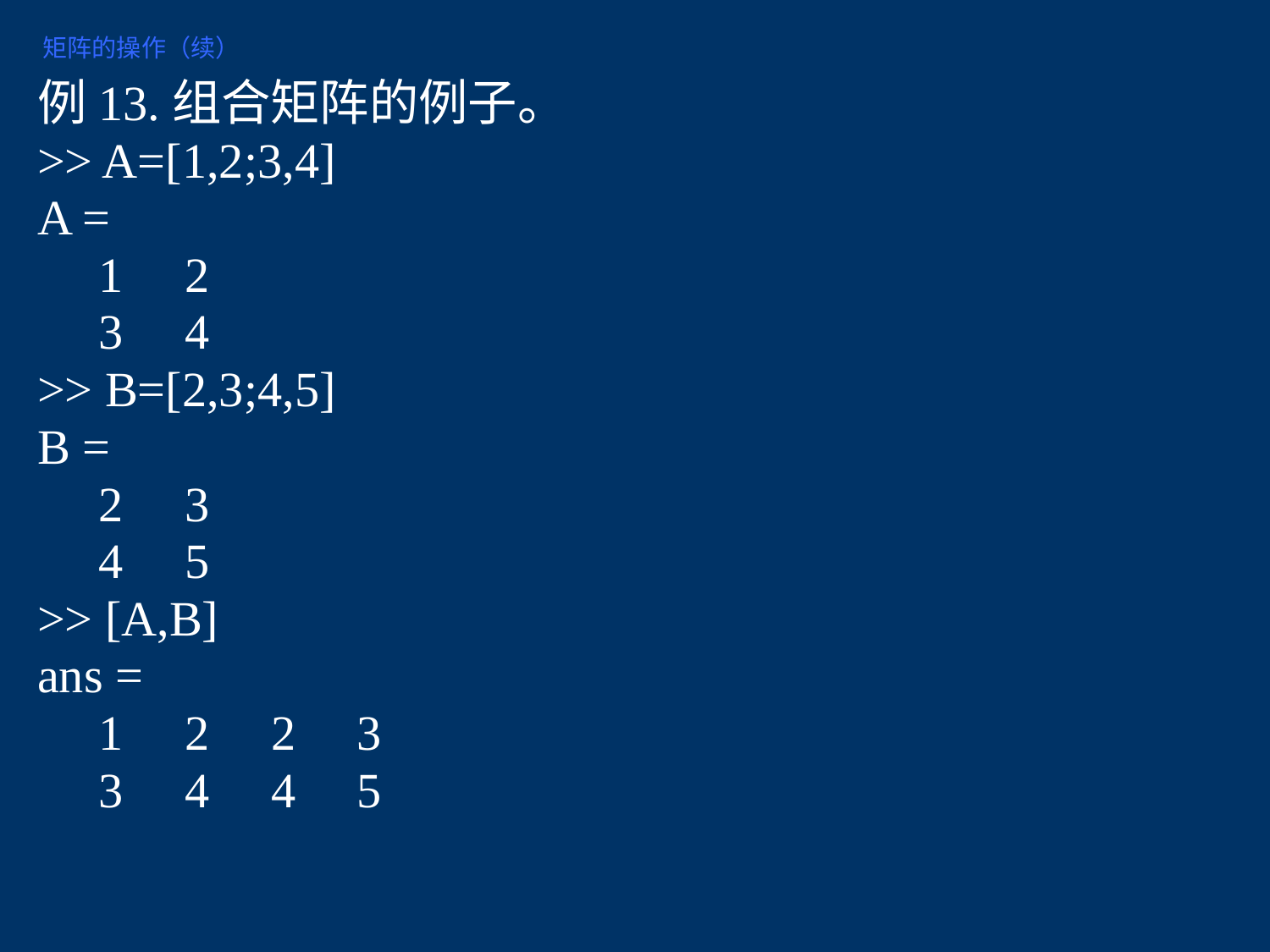

矩阵的操作（续）
例13.组合矩阵的例子。
>> A=[1,2;3,4]
A =
     1     2
     3     4
>> B=[2,3;4,5]
B =
     2     3
     4     5
>> [A,B]
ans =
     1     2     2     3
     3     4     4     5